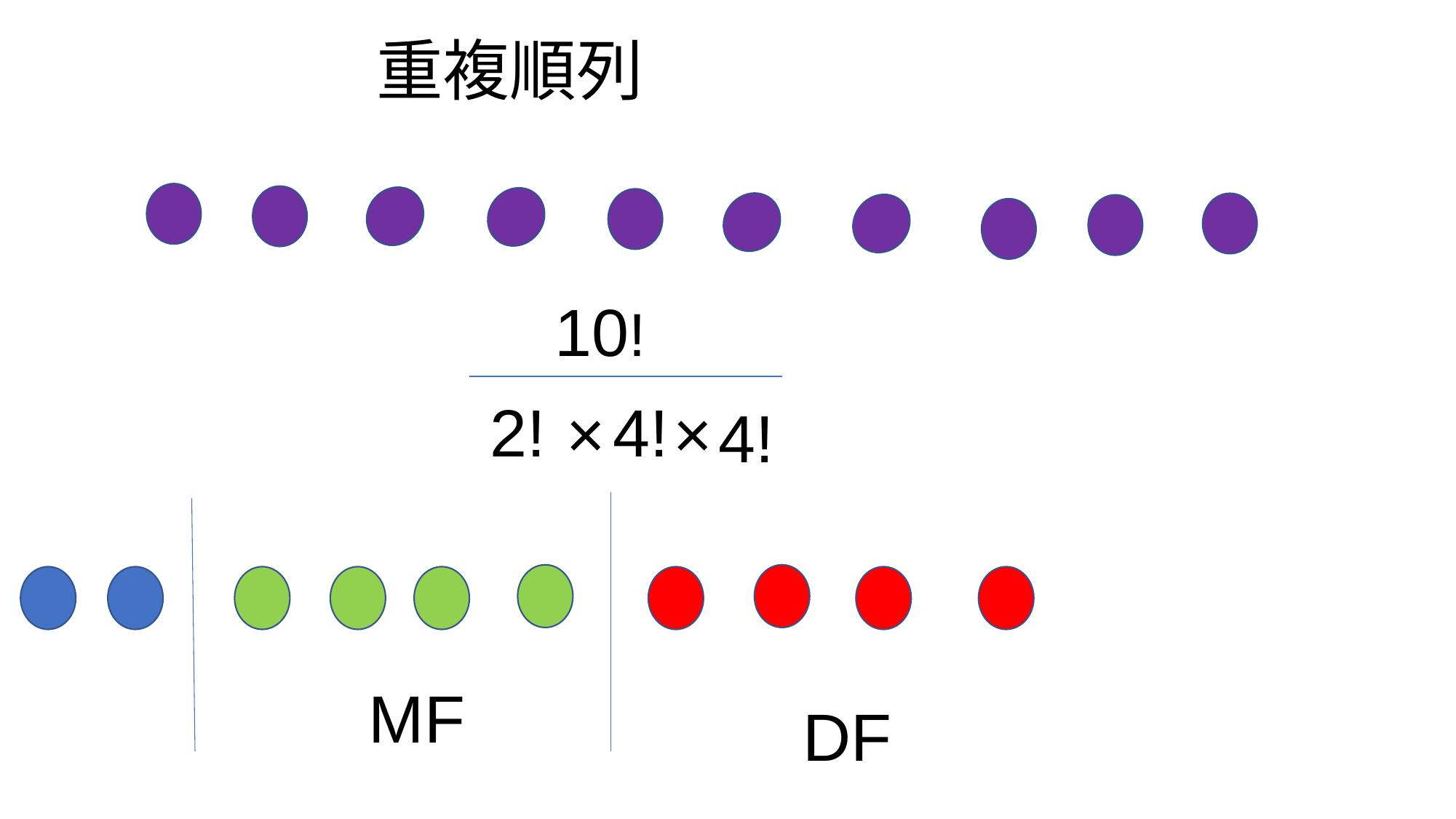

# 重複順列

10!
2!
4!
×
×
4!

MF
DF